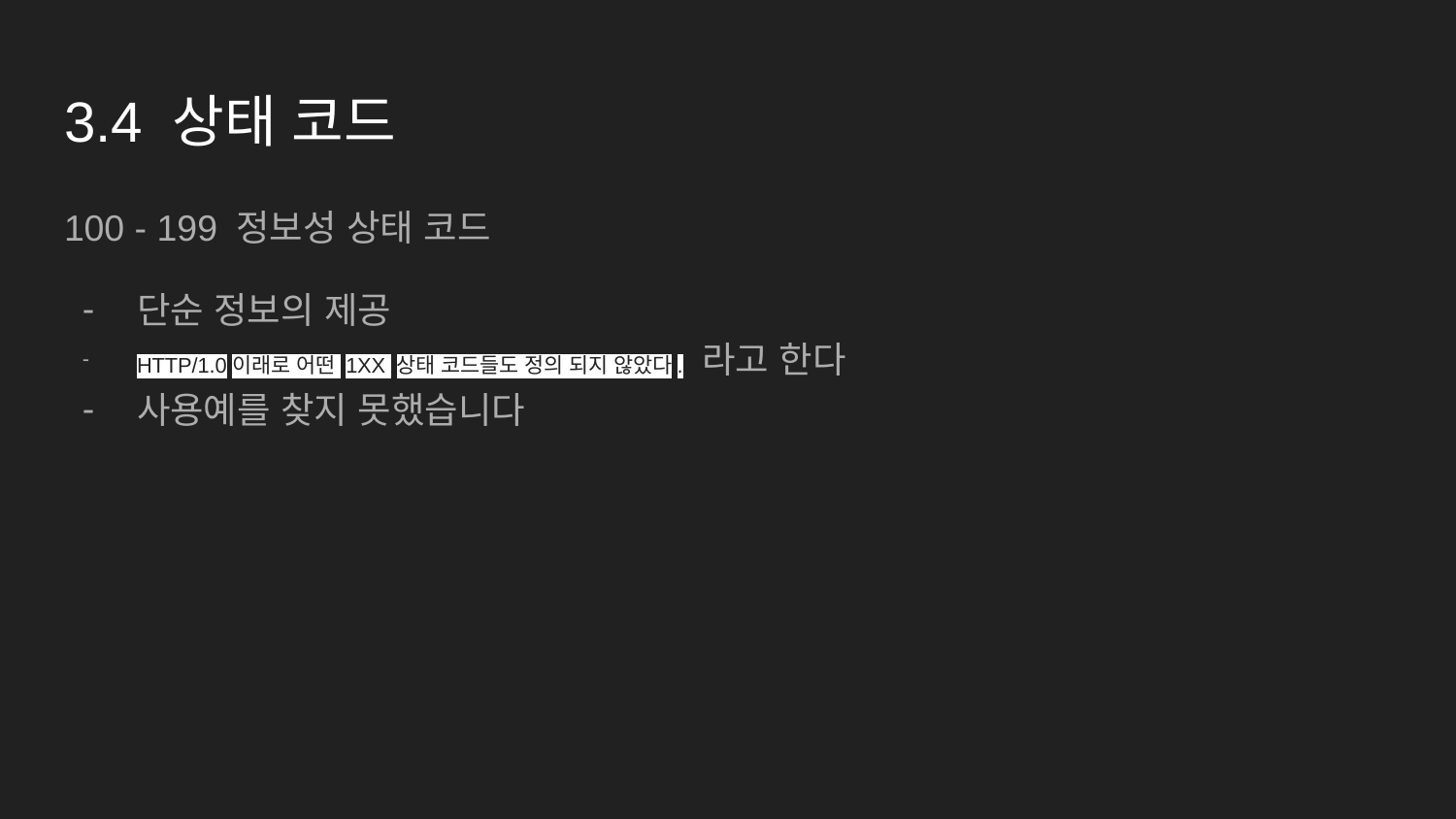

# 3.4 상태 코드
100 - 199 정보성 상태 코드
단순 정보의 제공
HTTP/1.0이래로 어떤 1XX 상태 코드들도 정의 되지 않았다. 라고 한다
사용예를 찾지 못했습니다